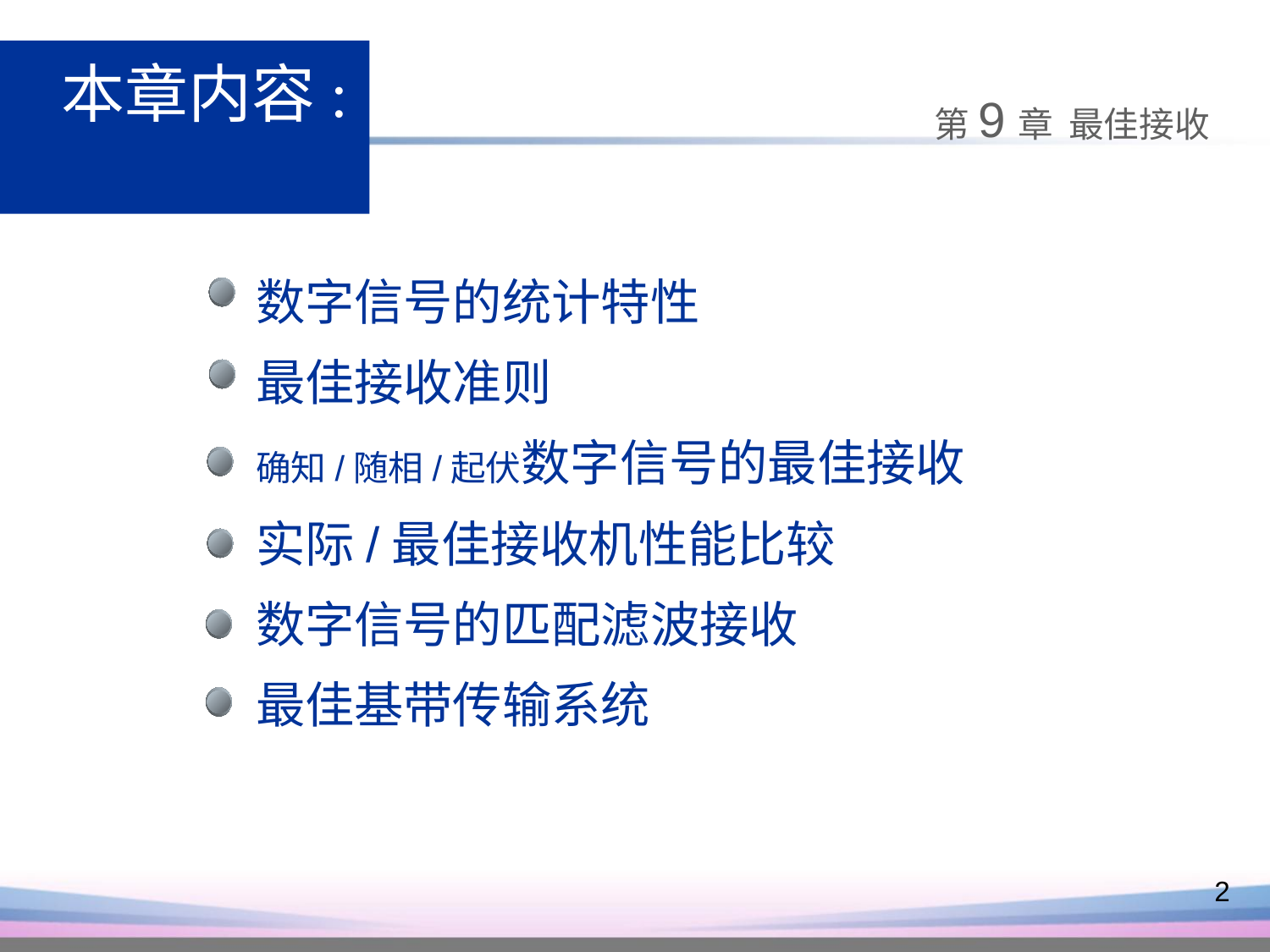

本章内容:
第9章  最佳接收
数字信号的统计特性
最佳接收准则
确知/随相/起伏数字信号的最佳接收
实际/最佳接收机性能比较
数字信号的匹配滤波接收
最佳基带传输系统

2